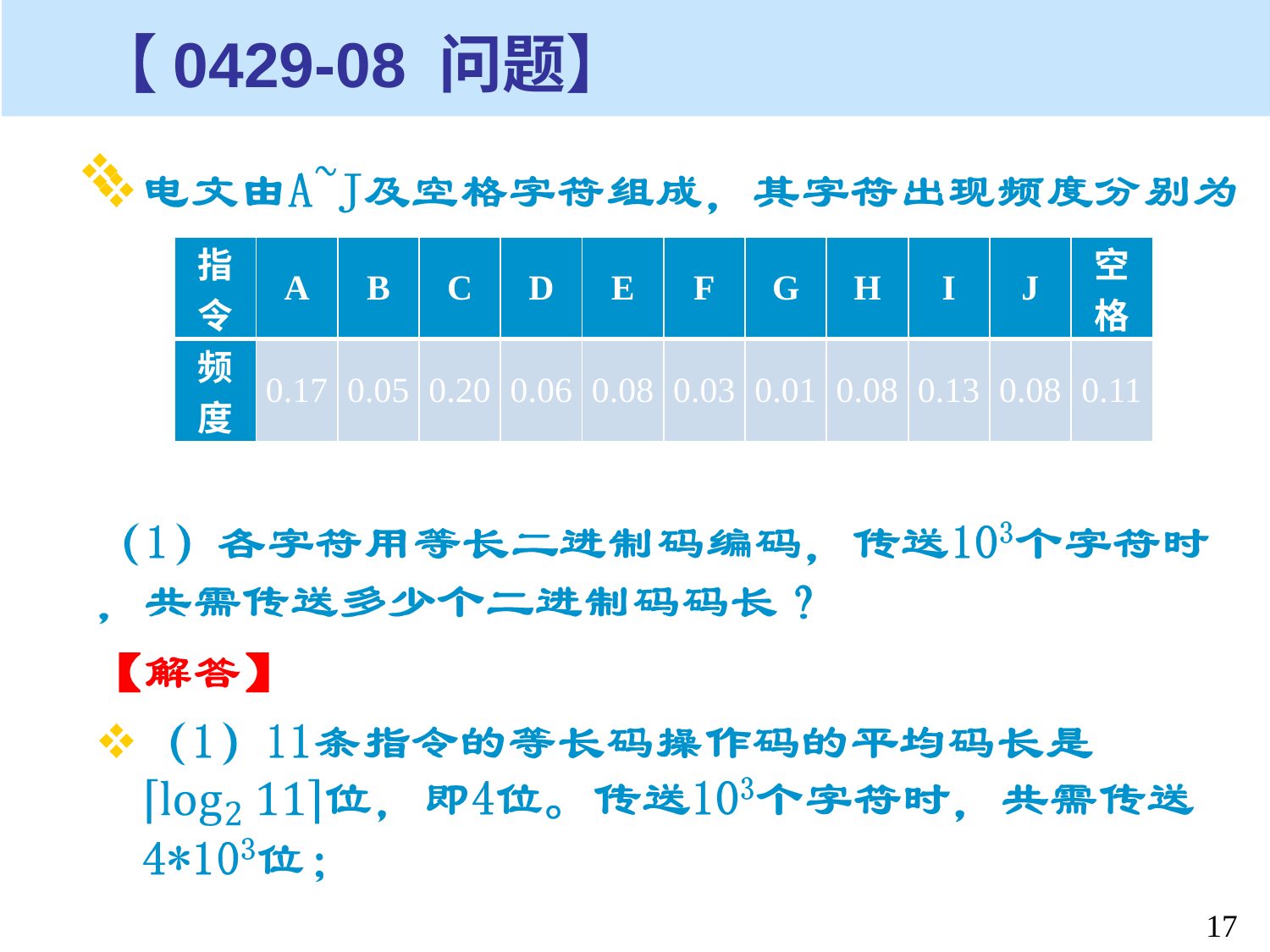

# 【0429-08 问题】

| 指令 | A | B | C | D | E | F | G | H | I | J | 空格 |
| --- | --- | --- | --- | --- | --- | --- | --- | --- | --- | --- | --- |
| 频度 | 0.17 | 0.05 | 0.20 | 0.06 | 0.08 | 0.03 | 0.01 | 0.08 | 0.13 | 0.08 | 0.11 |